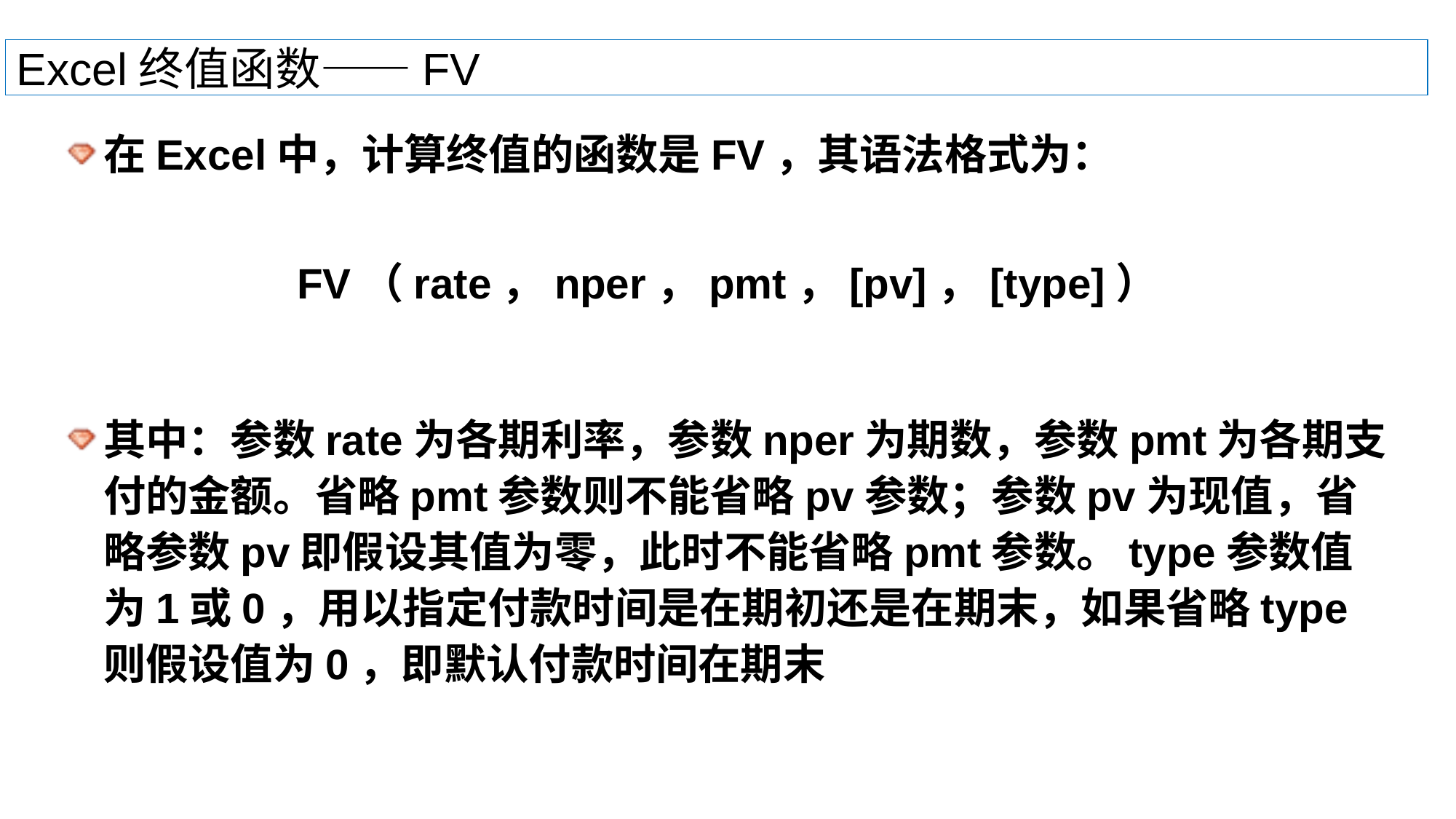

# Excel终值函数——FV
在Excel中，计算终值的函数是FV，其语法格式为：

FV（rate，nper，pmt，[pv]，[type]）

其中：参数rate为各期利率，参数nper为期数，参数pmt为各期支付的金额。省略pmt参数则不能省略pv参数；参数pv为现值，省略参数pv即假设其值为零，此时不能省略pmt参数。type参数值为1或0，用以指定付款时间是在期初还是在期末，如果省略type则假设值为0，即默认付款时间在期末